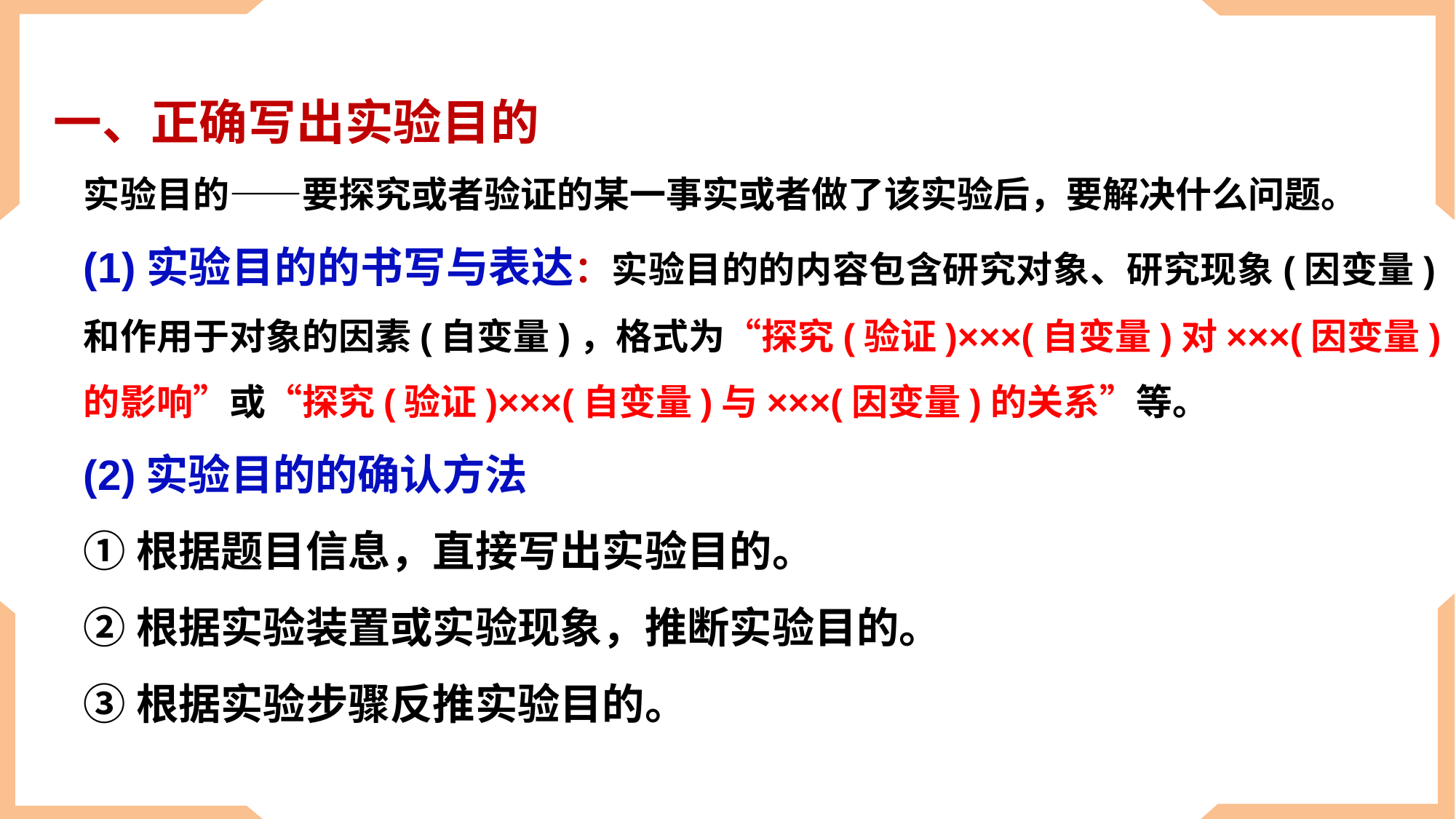

一、正确写出实验目的
	实验目的——要探究或者验证的某一事实或者做了该实验后，要解决什么问题。
	(1)实验目的的书写与表达：实验目的的内容包含研究对象、研究现象(因变量)和作用于对象的因素(自变量)，格式为“探究(验证)×××(自变量)对×××(因变量)的影响”或“探究(验证)×××(自变量)与×××(因变量)的关系”等。
	(2)实验目的的确认方法
	①根据题目信息，直接写出实验目的。
	②根据实验装置或实验现象，推断实验目的。
	③根据实验步骤反推实验目的。